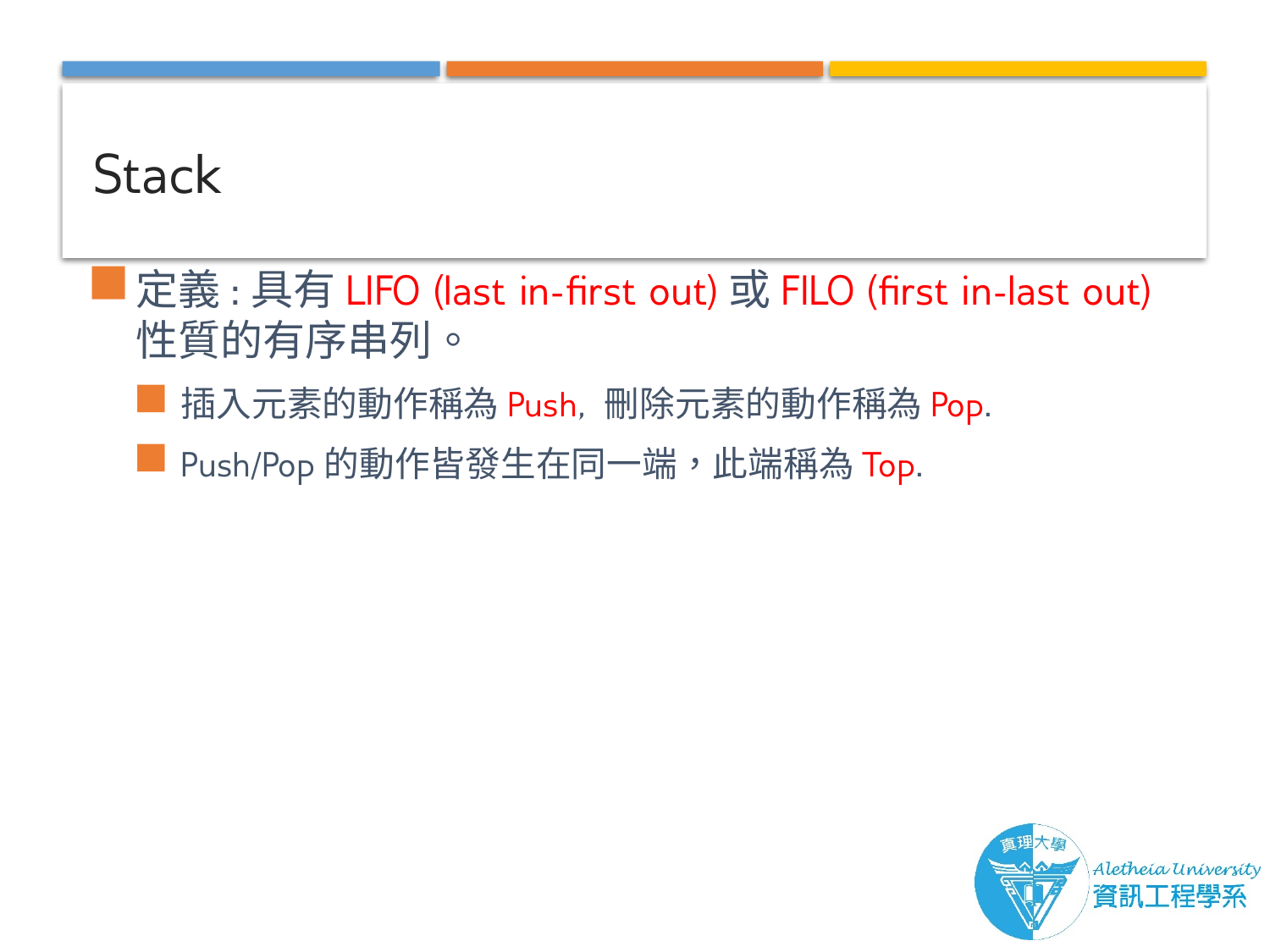

# Stack
定義:具有LIFO (last in-first out)或FILO (first in-last out) 性質的有序串列。
插入元素的動作稱為Push, 刪除元素的動作稱為Pop.
Push/Pop的動作皆發生在同一端，此端稱為Top.